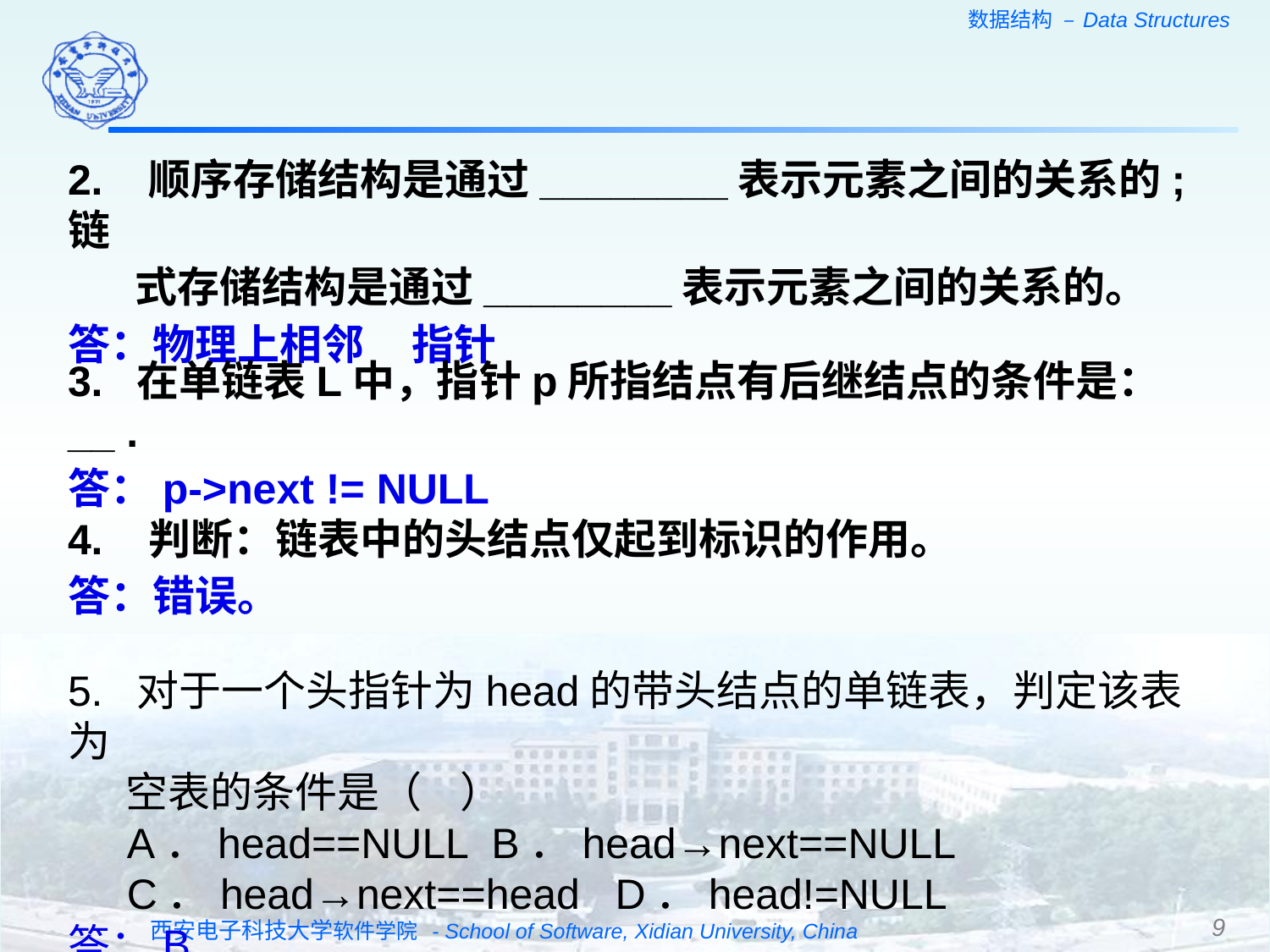

2.   顺序存储结构是通过________表示元素之间的关系的;链
      式存储结构是通过________表示元素之间的关系的。
答：物理上相邻     指针
3.  在单链表L中，指针p所指结点有后继结点的条件是：__ .
答：p->next != NULL
4.   判断：链表中的头结点仅起到标识的作用。
答：错误。
5.  对于一个头指针为head的带头结点的单链表，判定该表为
     空表的条件是（    ）
     A．head==NULL  B．head→next==NULL
     C．head→next==head   D．head!=NULL
答：B
9